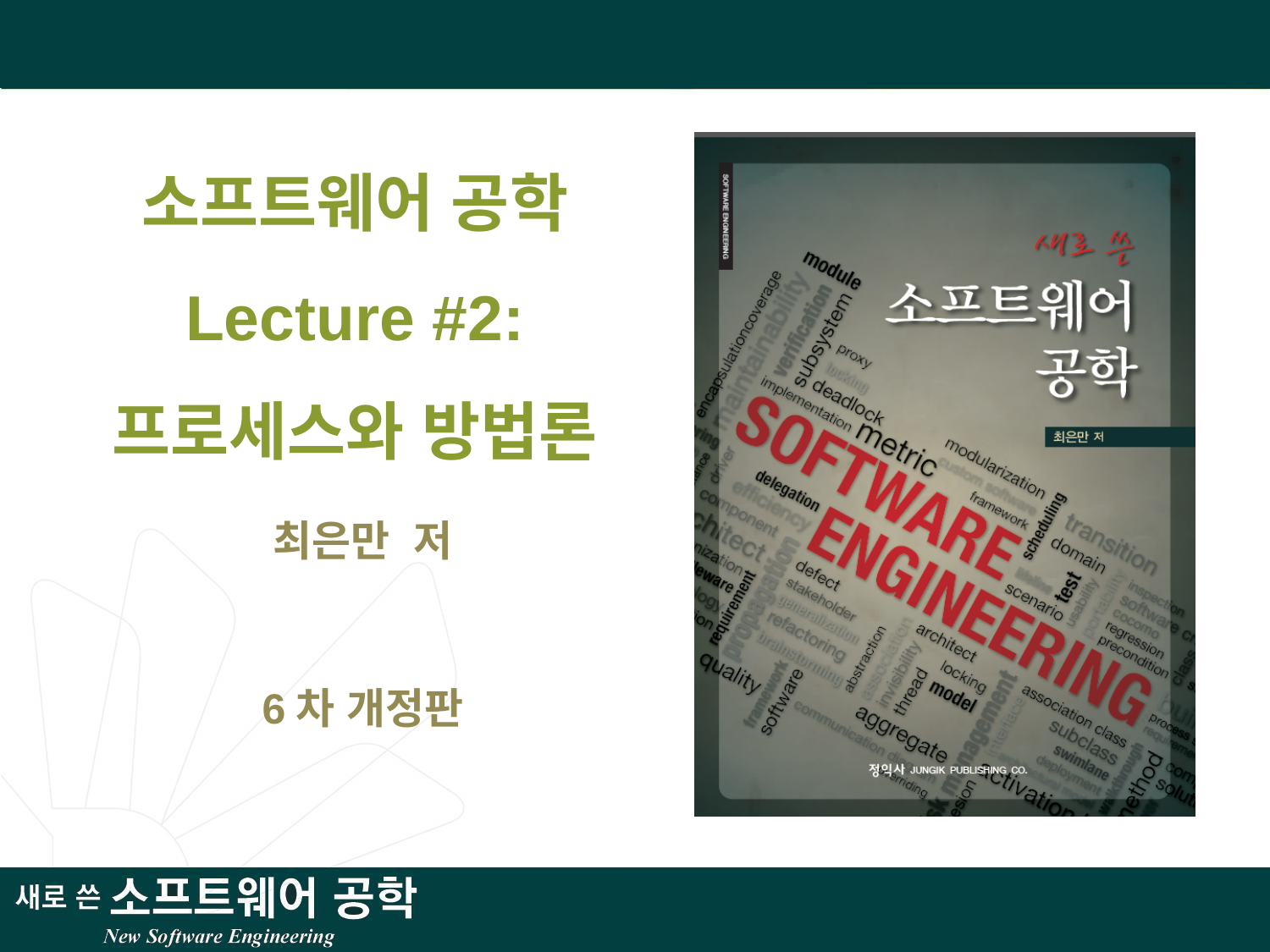

소프트웨어 공학
Lecture #2: 프로세스와 방법론
최은만  저

6차 개정판